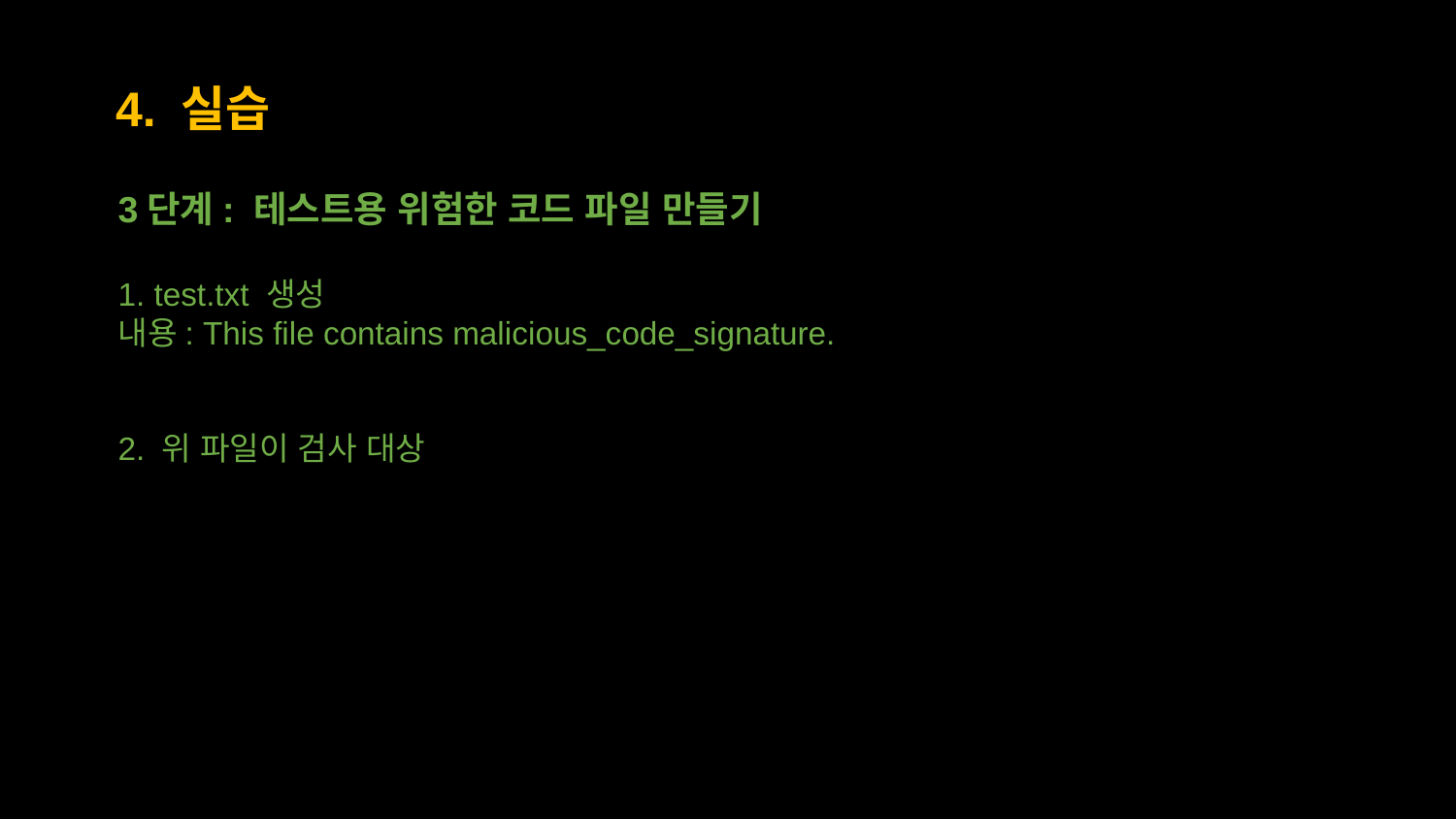

# 4. 실습
3단계: 테스트용 위험한 코드 파일 만들기

1. test.txt 생성
내용: This file contains malicious_code_signature.

2. 위 파일이 검사 대상